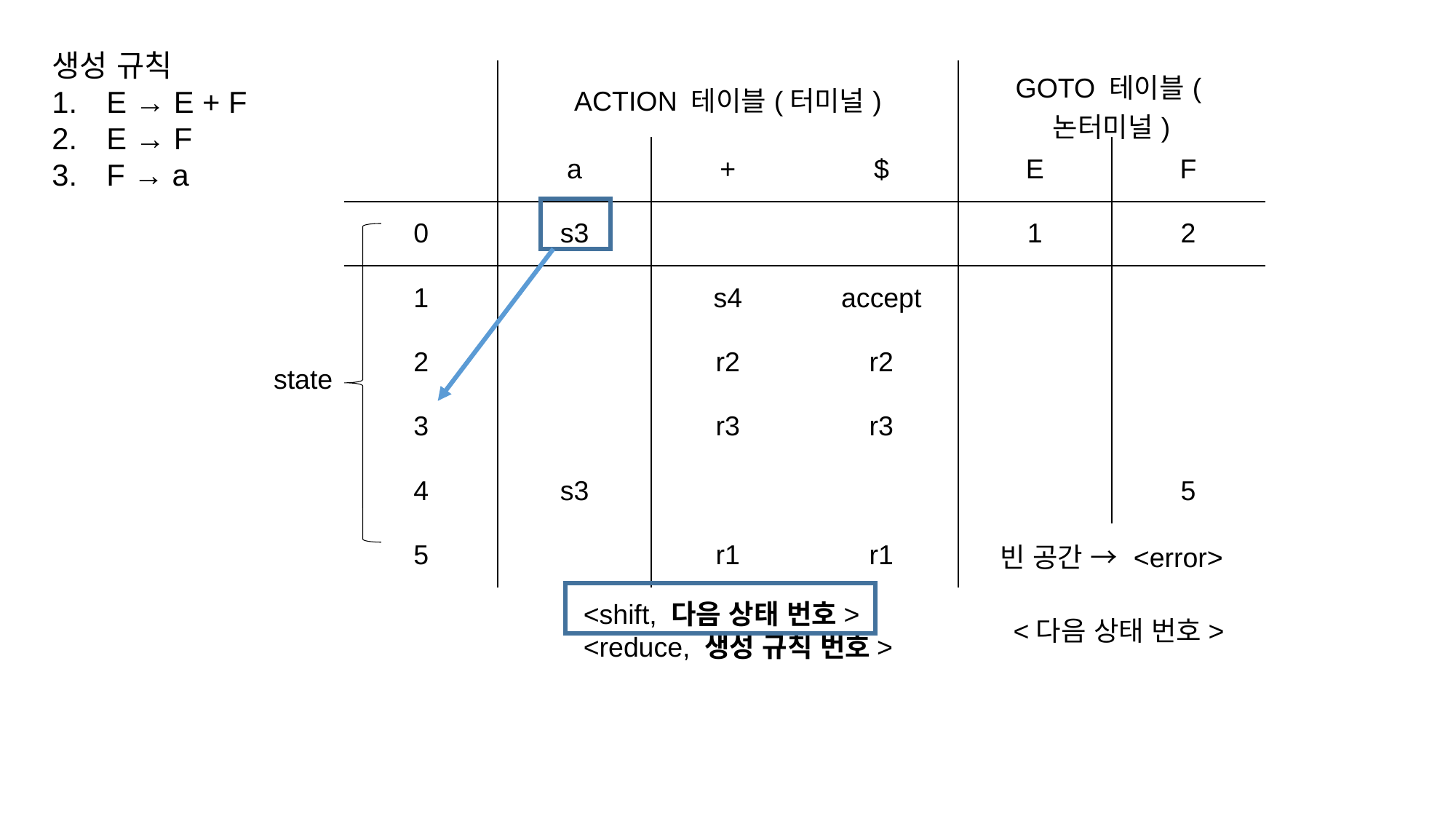

생성 규칙
E → E + F
E → F
F → a
|  | ACTION 테이블(터미널) |  |  | GOTO 테이블(논터미널) |  |
| --- | --- | --- | --- | --- | --- |
|  | a | + | $ | E | F |
| 0 | s3 |  |  | 1 | 2 |
| 1 |  | s4 | accept |  |  |
| 2 |  | r2 | r2 |  |  |
| 3 |  | r3 | r3 |  |  |
| 4 | s3 |  |  |  | 5 |
| 5 |  | r1 | r1 | 빈 공간 → <error> |  |

state

<shift, 다음 상태 번호>
<reduce, 생성 규칙 번호>
<다음 상태 번호>